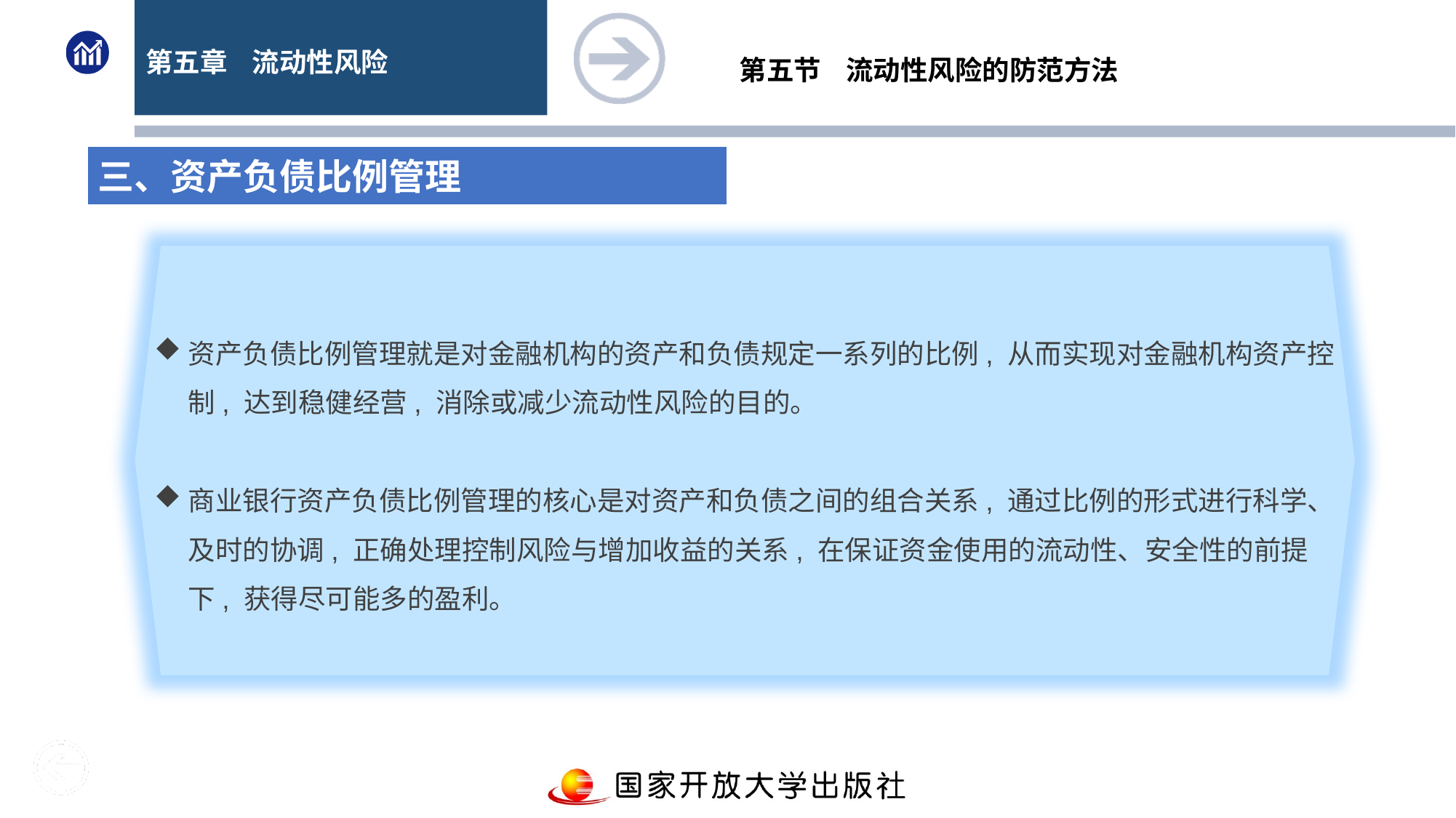

第五节    流动性风险的防范方法
第五章    流动性风险
三、资产负债比例管理

资产负债比例管理就是对金融机构的资产和负债规定一系列的比例, 从而实现对金融机构资产控制, 达到稳健经营, 消除或减少流动性风险的目的。

商业银行资产负债比例管理的核心是对资产和负债之间的组合关系, 通过比例的形式进行科学、及时的协调, 正确处理控制风险与增加收益的关系, 在保证资金使用的流动性、安全性的前提下, 获得尽可能多的盈利。